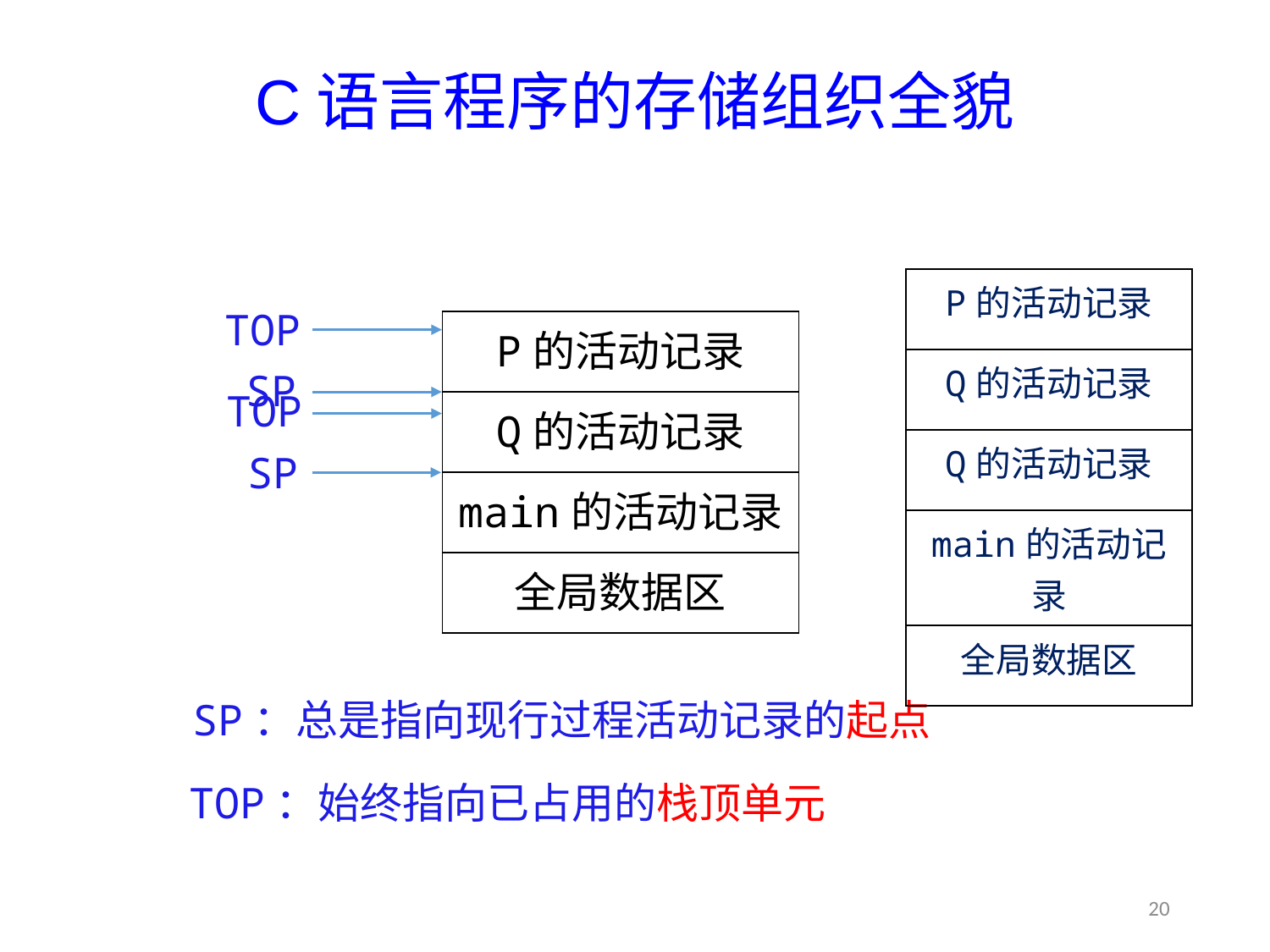

# C语言程序的存储组织全貌
| P的活动记录 |
| --- |
| Q的活动记录 |
| Q的活动记录 |
| main的活动记录 |
| 全局数据区 |
TOP
SP
| P的活动记录 |
| --- |
| Q的活动记录 |
| main的活动记录 |
| 全局数据区 |
TOP
SP
SP：总是指向现行过程活动记录的起点
TOP：始终指向已占用的栈顶单元
20